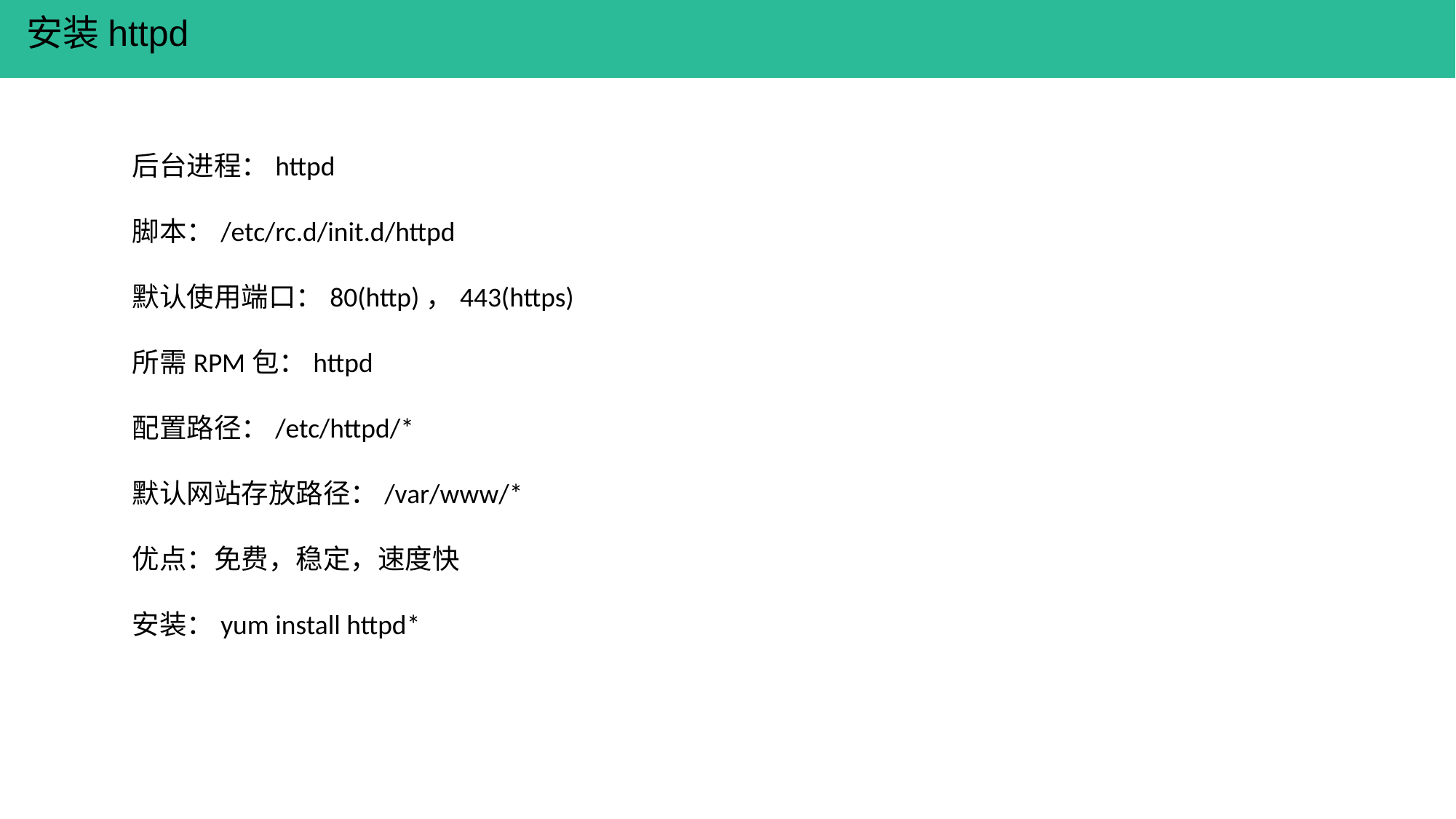

安装httpd
后台进程：httpd

脚本：/etc/rc.d/init.d/httpd

默认使用端口：80(http)，443(https)

所需RPM包：httpd

配置路径：/etc/httpd/*

默认网站存放路径：/var/www/*

优点：免费，稳定，速度快

安装：yum install httpd*